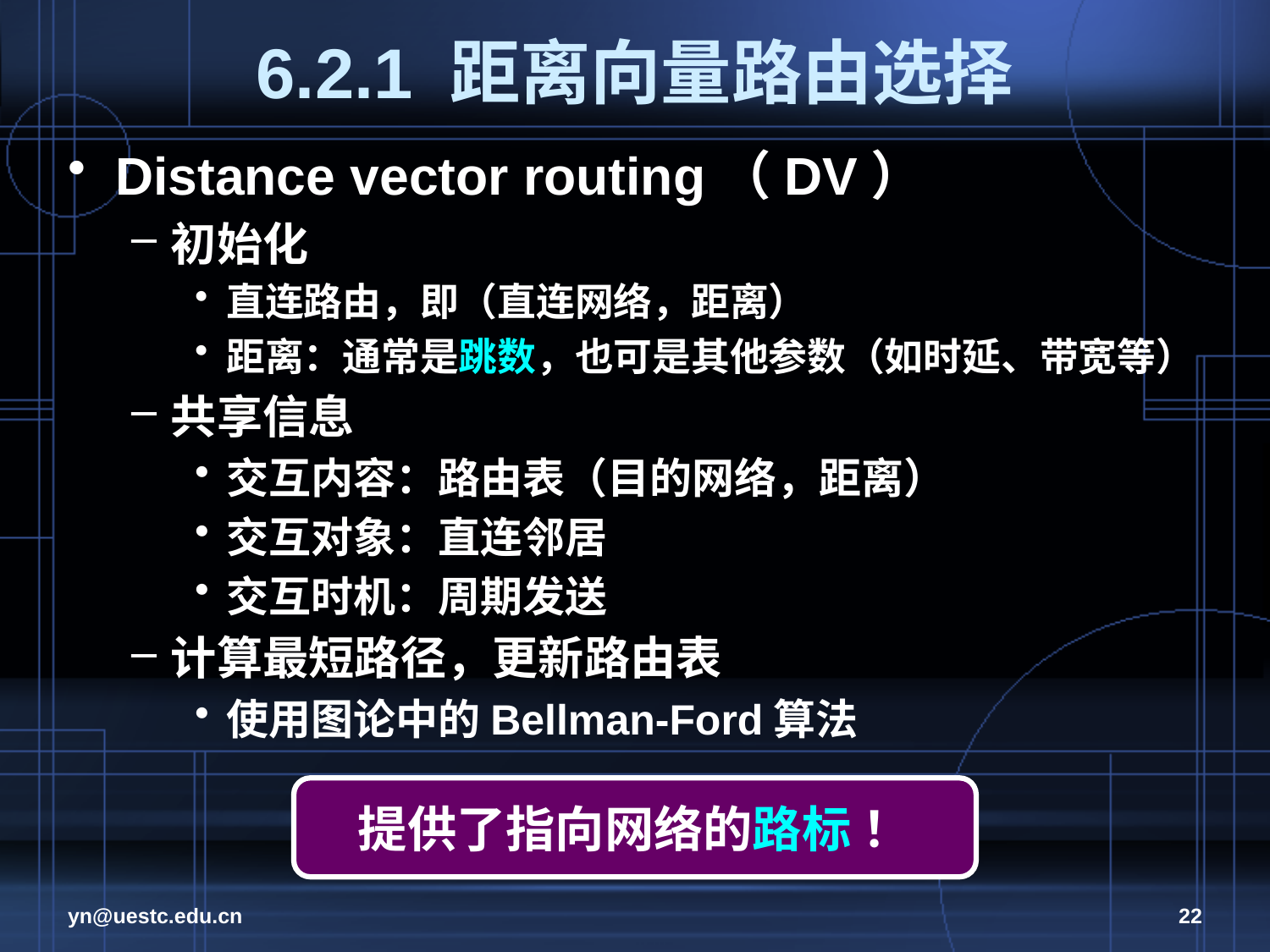

# 6.2.1 距离向量路由选择
Distance vector routing（DV）
初始化
直连路由，即（直连网络，距离）
距离：通常是跳数，也可是其他参数（如时延、带宽等）
共享信息
交互内容：路由表（目的网络，距离）
交互对象：直连邻居
交互时机：周期发送
计算最短路径，更新路由表
使用图论中的Bellman-Ford算法
提供了指向网络的路标 ！
yn@uestc.edu.cn
22